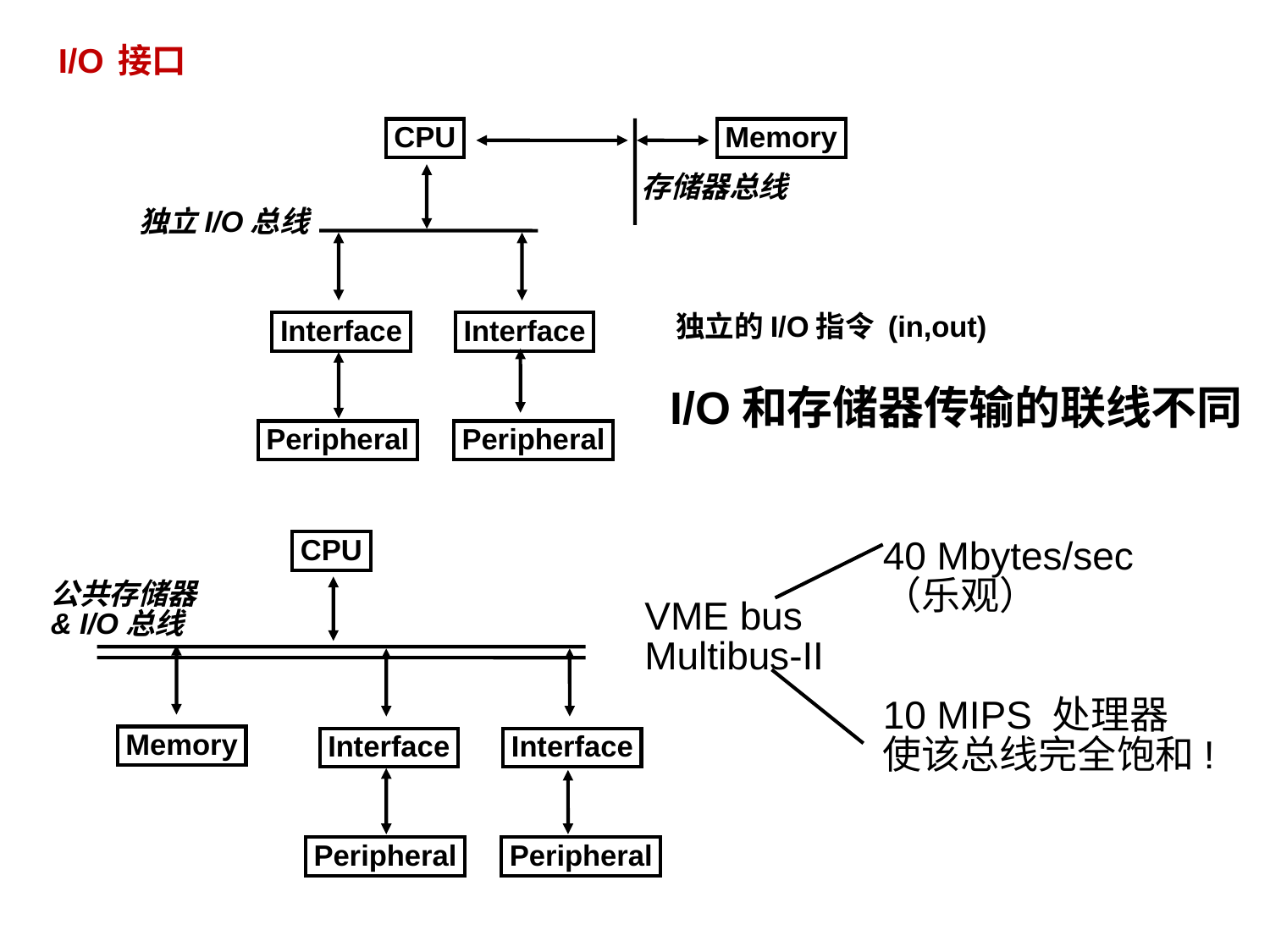

# I/O 接口

CPU
Memory

存储器总线
独立I/O总线

 独立的I/O指令 (in,out)
Interface
Interface

I/O和存储器传输的联线不同
Peripheral
Peripheral
CPU
40 Mbytes/sec
（乐观）

10 MIPS 处理器
使该总线完全饱和!

公共存储器
& I/O总线
VME bus
Multibus-II

Memory
Interface
Interface

Peripheral
Peripheral